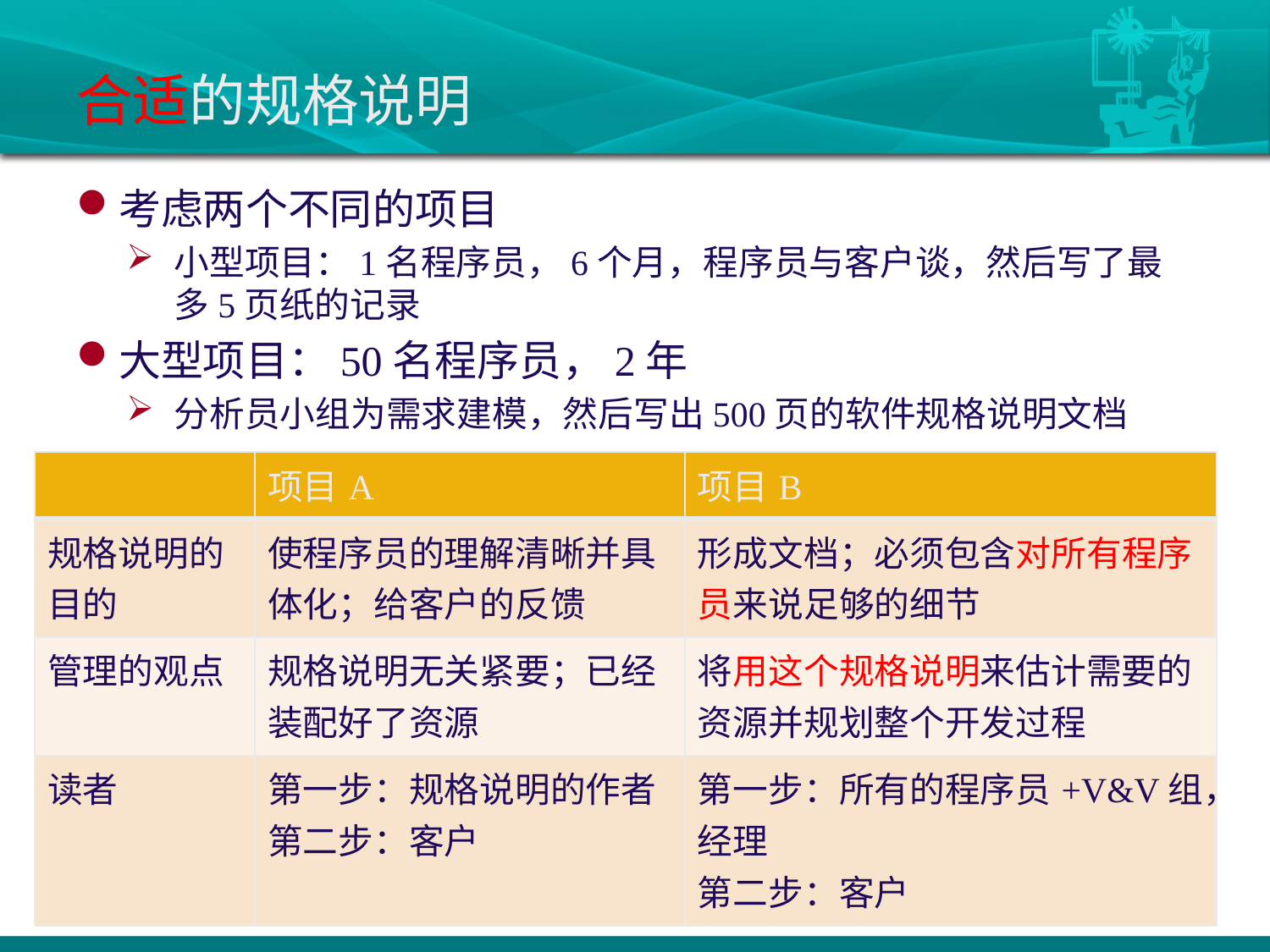

# 合适的规格说明
考虑两个不同的项目
小型项目：1名程序员，6个月，程序员与客户谈，然后写了最多5页纸的记录
大型项目：50名程序员，2年
分析员小组为需求建模，然后写出500页的软件规格说明文档
|  | 项目A | 项目B |
| --- | --- | --- |
| 规格说明的目的 | 使程序员的理解清晰并具 体化；给客户的反馈 | 形成文档；必须包含对所有程序员来说足够的细节 |
| 管理的观点 | 规格说明无关紧要；已经 装配好了资源 | 将用这个规格说明来估计需要的资源并规划整个开发过程 |
| 读者 | 第一步：规格说明的作者 第二步：客户 | 第一步：所有的程序员+V&V组，经理 第二步：客户 |